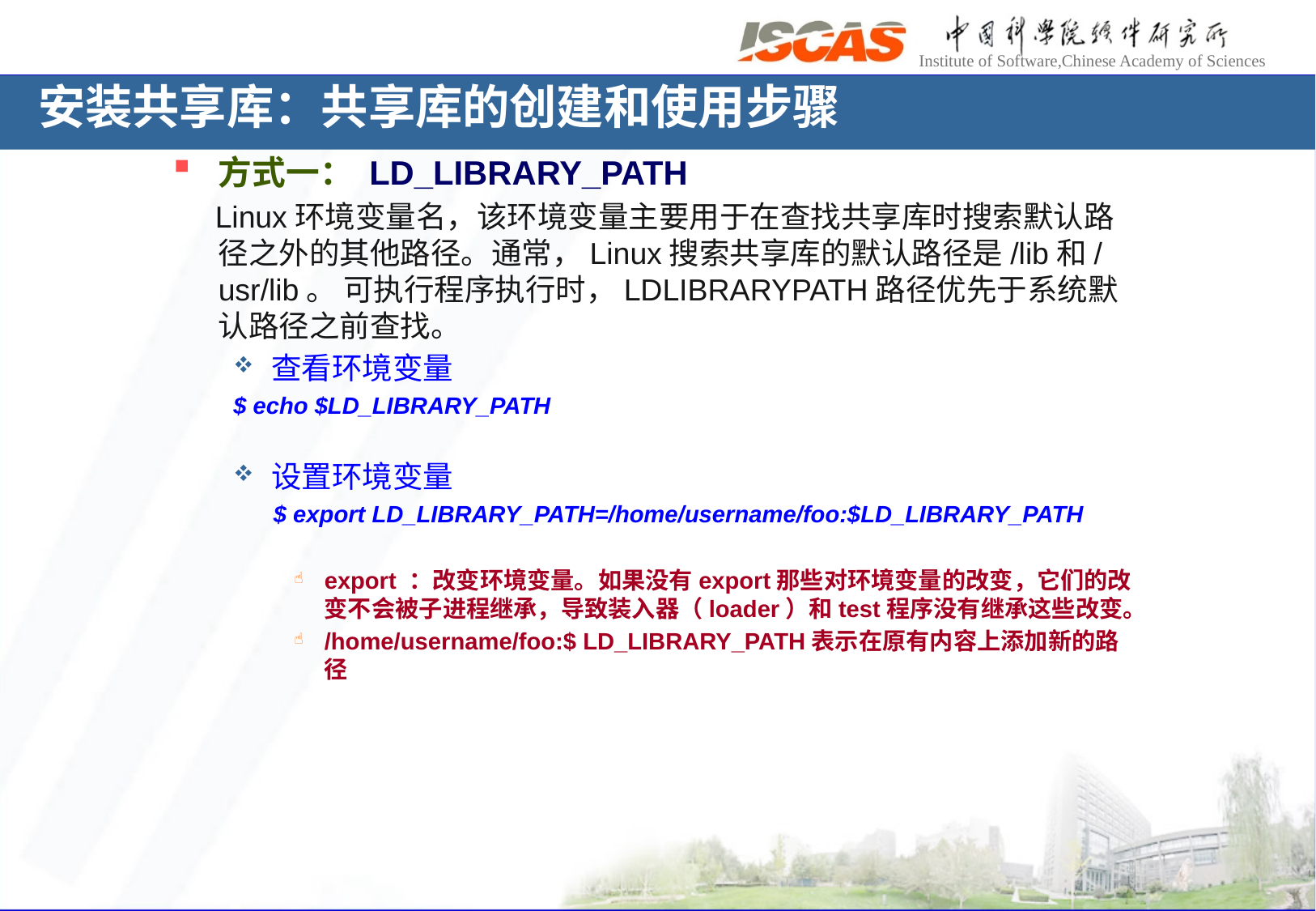

安装共享库：共享库的创建和使用步骤
方式一： LD_LIBRARY_PATH
     Linux环境变量名，该环境变量主要用于在查找共享库时搜索默认路径之外的其他路径。通常，Linux搜索共享库的默认路径是/lib和/usr/lib。 可执行程序执行时，LDLIBRARYPATH路径优先于系统默认路径之前查找。
查看环境变量
$ echo $LD_LIBRARY_PATH

设置环境变量
      $ export LD_LIBRARY_PATH=/home/username/foo:$LD_LIBRARY_PATH

export ：改变环境变量。如果没有export那些对环境变量的改变，它们的改变不会被子进程继承，导致装入器（loader）和test程序没有继承这些改变。
/home/username/foo:$ LD_LIBRARY_PATH表示在原有内容上添加新的路径